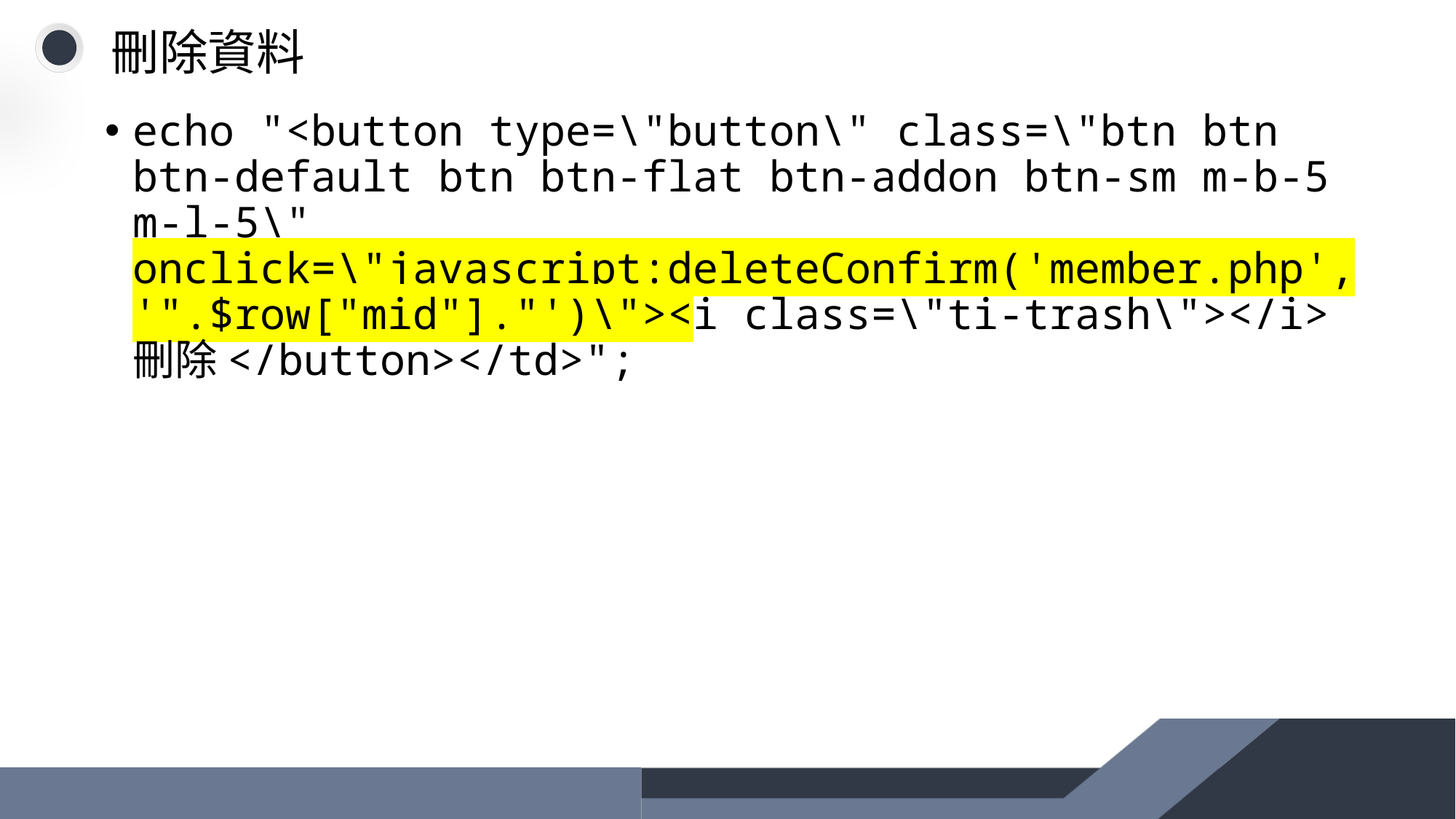

# 刪除資料
echo "<button type=\"button\" class=\"btn btn btn-default btn btn-flat btn-addon btn-sm m-b-5 m-l-5\" onclick=\"javascript:deleteConfirm('member.php', '".$row["mid"]."')\"><i class=\"ti-trash\"></i>刪除</button></td>";